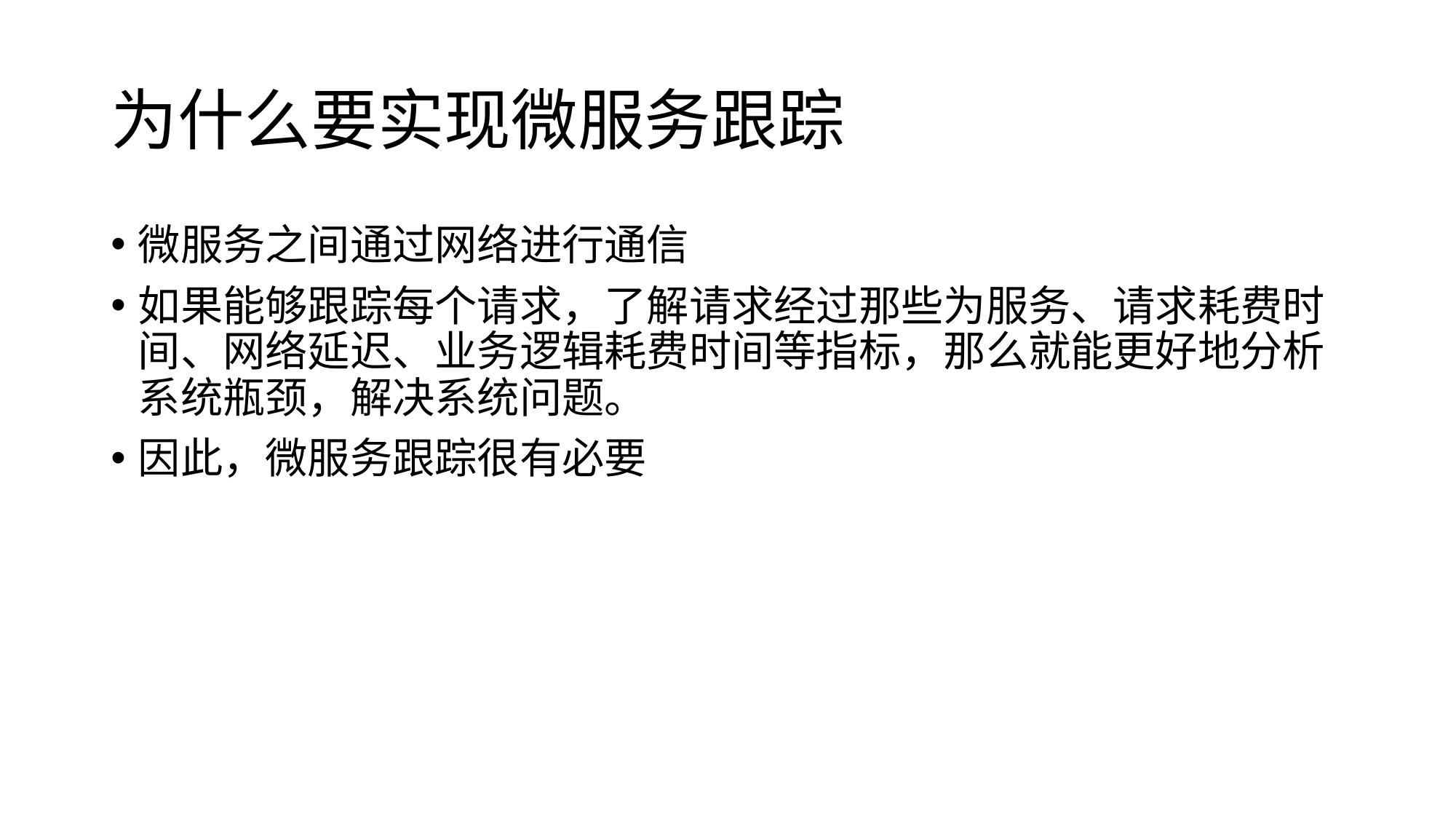

# 为什么要实现微服务跟踪
微服务之间通过网络进行通信
如果能够跟踪每个请求，了解请求经过那些为服务、请求耗费时间、网络延迟、业务逻辑耗费时间等指标，那么就能更好地分析系统瓶颈，解决系统问题。
因此，微服务跟踪很有必要